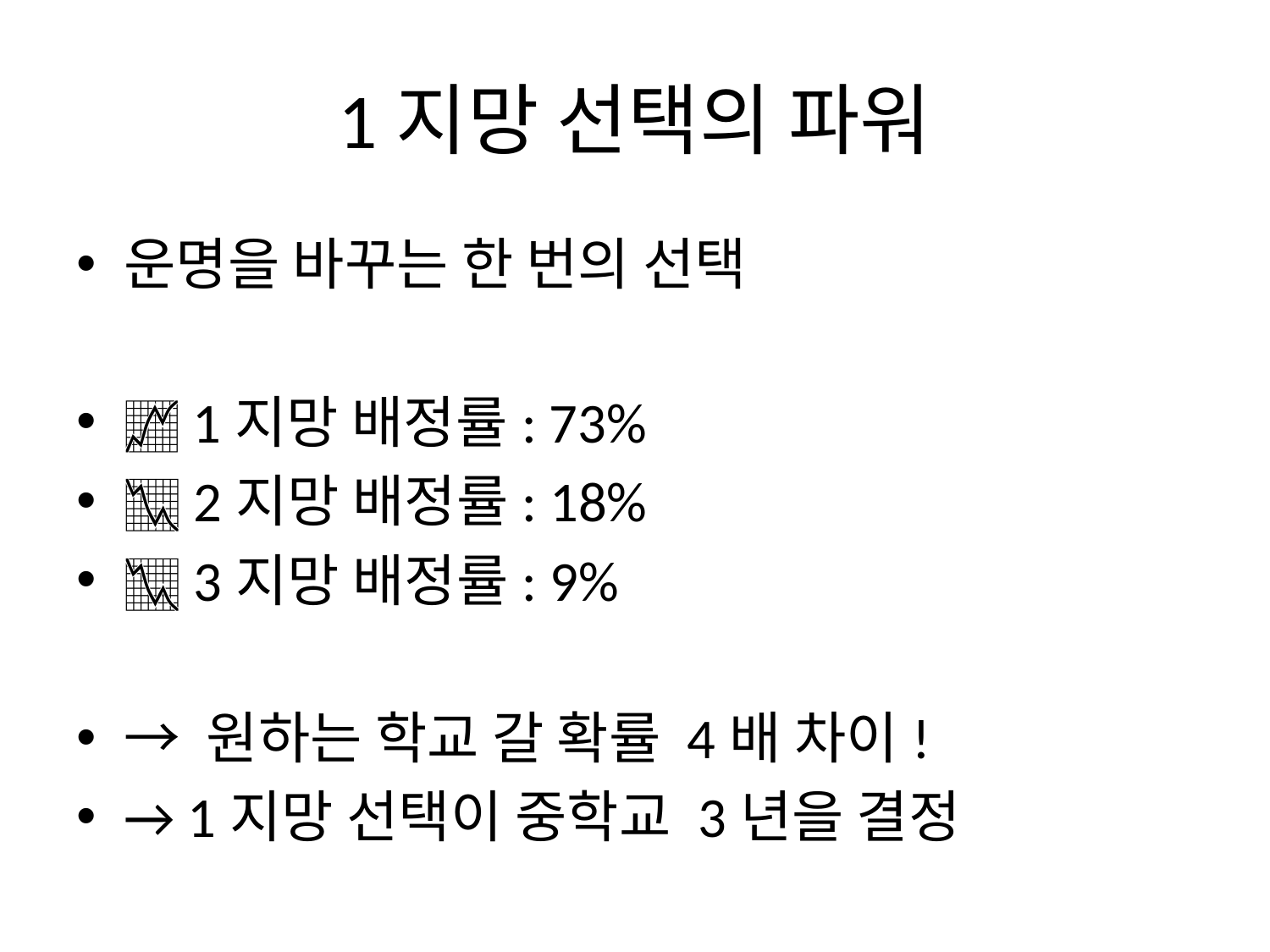

# 1지망 선택의 파워
운명을 바꾸는 한 번의 선택

📈 1지망 배정률: 73%
📉 2지망 배정률: 18%
📉 3지망 배정률: 9%

→ 원하는 학교 갈 확률 4배 차이!
→ 1지망 선택이 중학교 3년을 결정